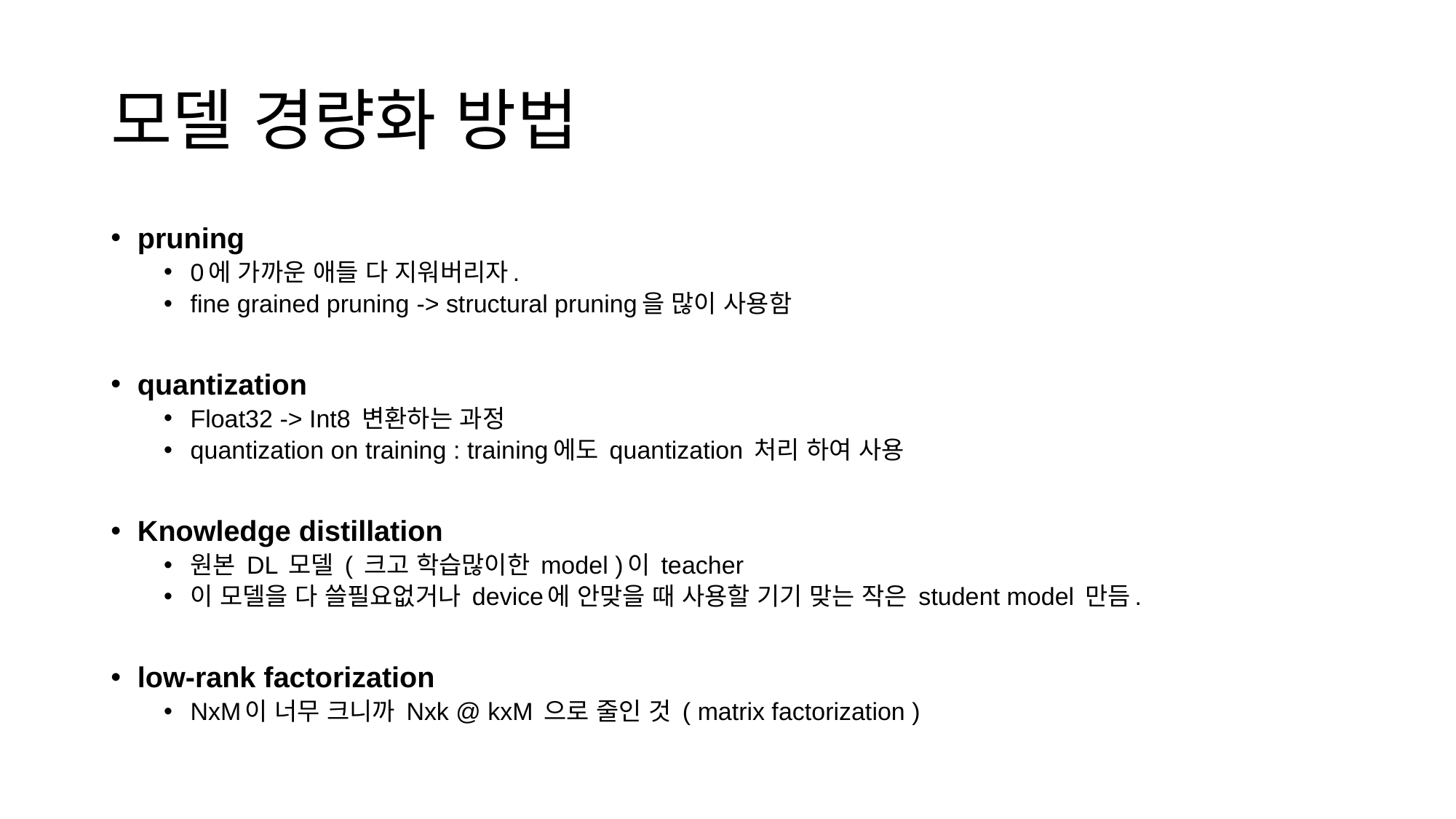

# 모델 경량화 방법
pruning
0에 가까운 애들 다 지워버리자.
fine grained pruning -> structural pruning을 많이 사용함

quantization
Float32 -> Int8 변환하는 과정
quantization on training : training에도 quantization 처리 하여 사용

Knowledge distillation
원본 DL 모델 ( 크고 학습많이한 model )이 teacher
이 모델을 다 쓸필요없거나 device에 안맞을 때 사용할 기기 맞는 작은 student model 만듬.

low-rank factorization
NxM이 너무 크니까 Nxk @ kxM 으로 줄인 것 ( matrix factorization )